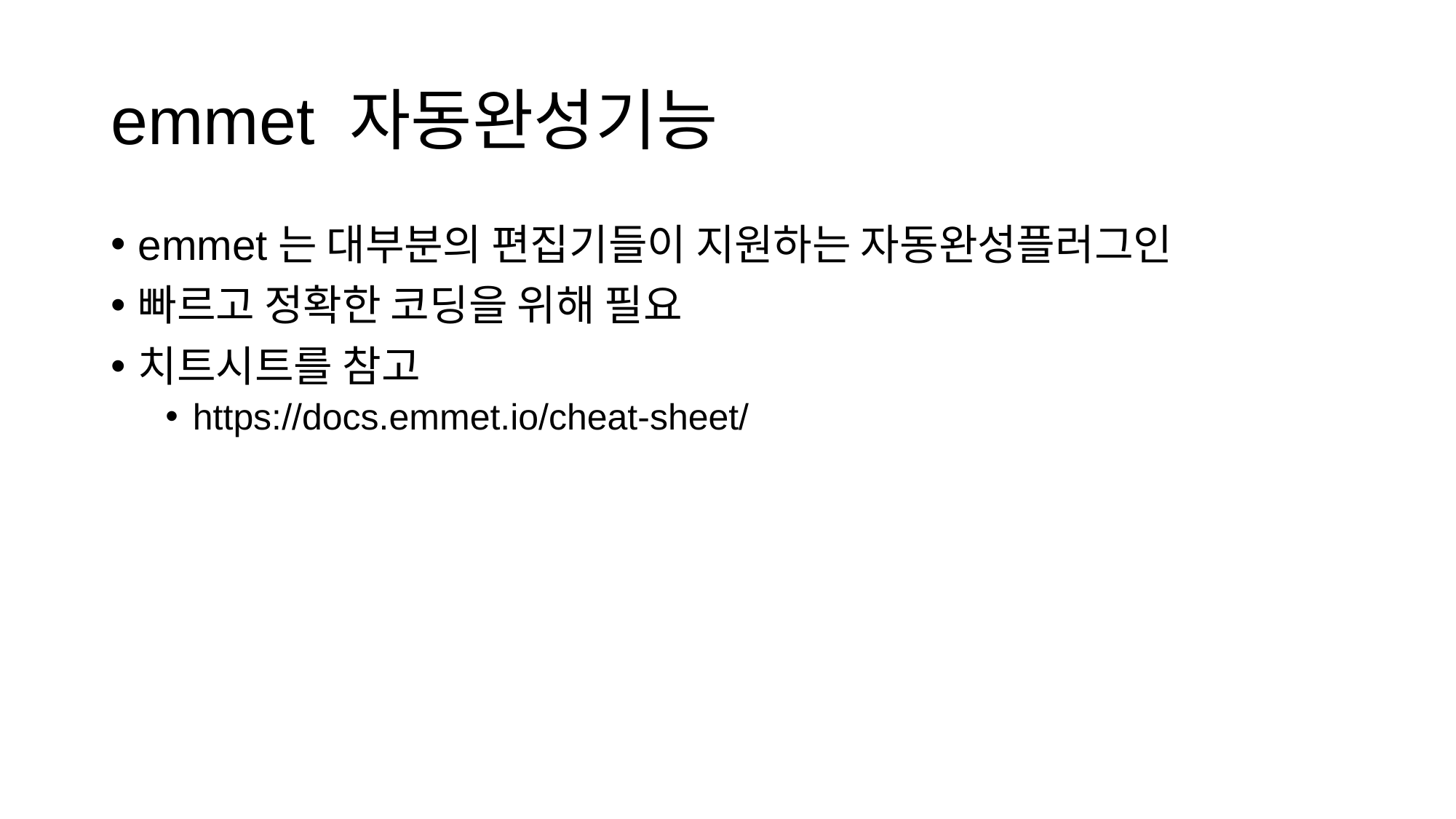

# emmet 자동완성기능
emmet는 대부분의 편집기들이 지원하는 자동완성플러그인
빠르고 정확한 코딩을 위해 필요
치트시트를 참고
https://docs.emmet.io/cheat-sheet/